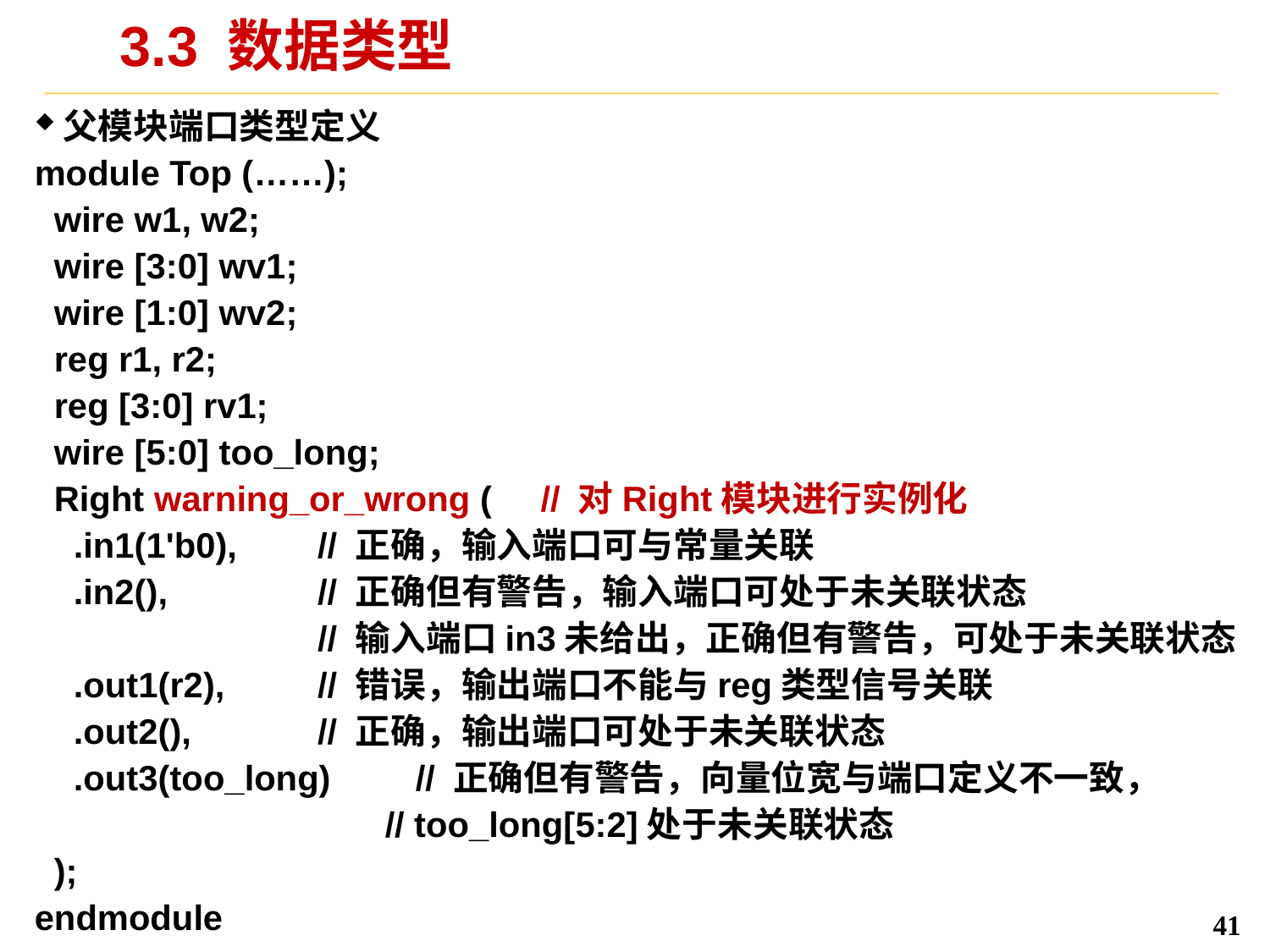

# 3.3 数据类型
父模块端口类型定义
module Top (……);
  wire w1, w2;
  wire [3:0] wv1;
  wire [1:0] wv2;
  reg r1, r2;
  reg [3:0] rv1;
  wire [5:0] too_long;
  Right warning_or_wrong (     // 对Right模块进行实例化
    .in1(1'b0),	   // 正确，输入端口可与常量关联
    .in2(),	   // 正确但有警告，输入端口可处于未关联状态
    		   // 输入端口in3未给出，正确但有警告，可处于未关联状态
    .out1(r2),	   // 错误，输出端口不能与reg类型信号关联
    .out2(),	   // 正确，输出端口可处于未关联状态
    .out3(too_long)	// 正确但有警告，向量位宽与端口定义不一致，
                                    // too_long[5:2]处于未关联状态
  );
endmodule
41